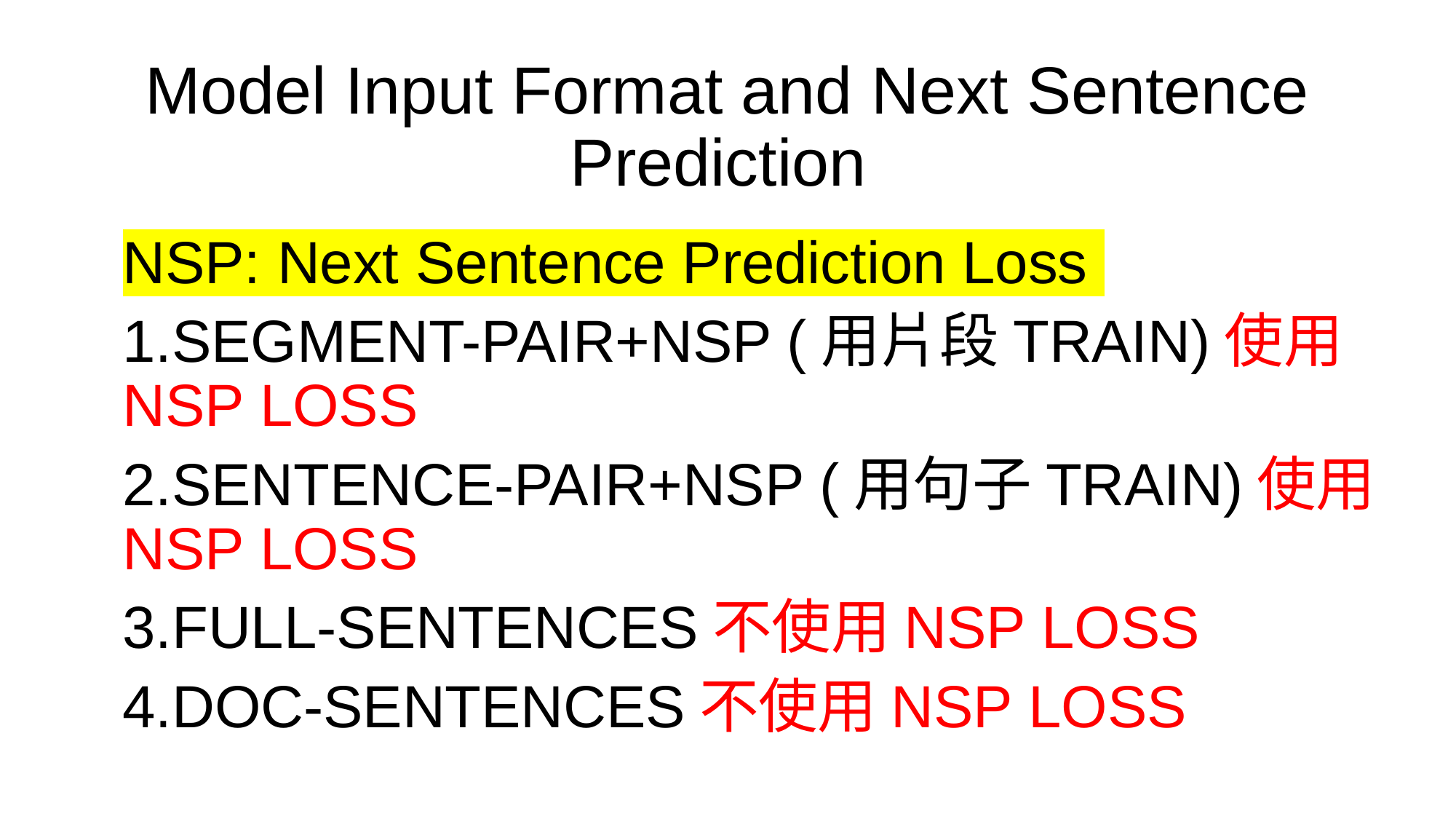

# Model Input Format and Next Sentence Prediction
NSP: Next Sentence Prediction Loss
1.SEGMENT-PAIR+NSP (用片段TRAIN)使用NSP LOSS
2.SENTENCE-PAIR+NSP (用句子TRAIN)使用NSP LOSS
3.FULL-SENTENCES不使用NSP LOSS
4.DOC-SENTENCES不使用NSP LOSS